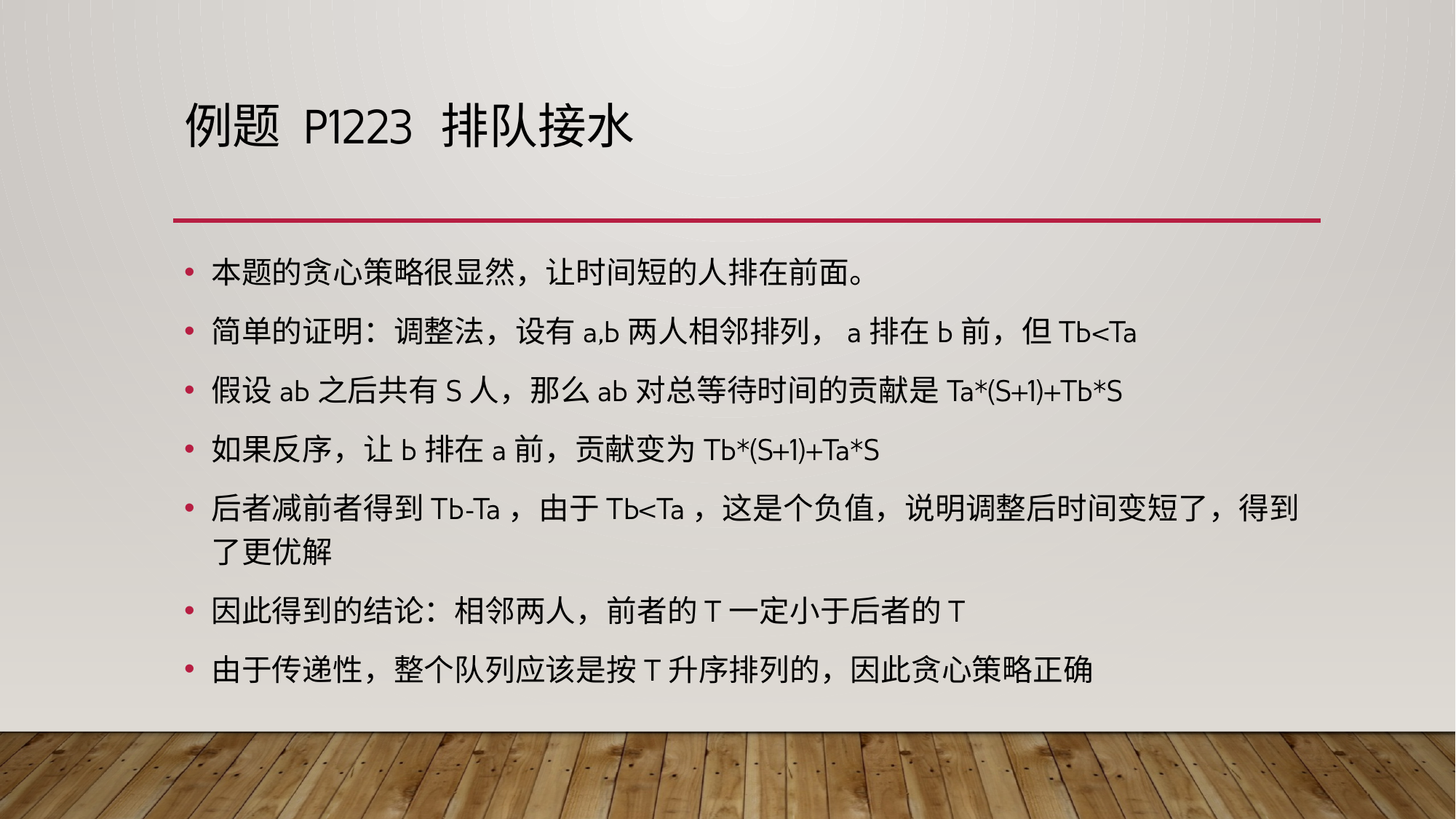

# 例题 P1223 排队接水
本题的贪心策略很显然，让时间短的人排在前面。
简单的证明：调整法，设有a,b两人相邻排列，a排在b前，但Tb<Ta
假设ab之后共有S人，那么ab对总等待时间的贡献是Ta*(S+1)+Tb*S
如果反序，让b排在a前，贡献变为Tb*(S+1)+Ta*S
后者减前者得到Tb-Ta，由于Tb<Ta，这是个负值，说明调整后时间变短了，得到了更优解
因此得到的结论：相邻两人，前者的T一定小于后者的T
由于传递性，整个队列应该是按T升序排列的，因此贪心策略正确